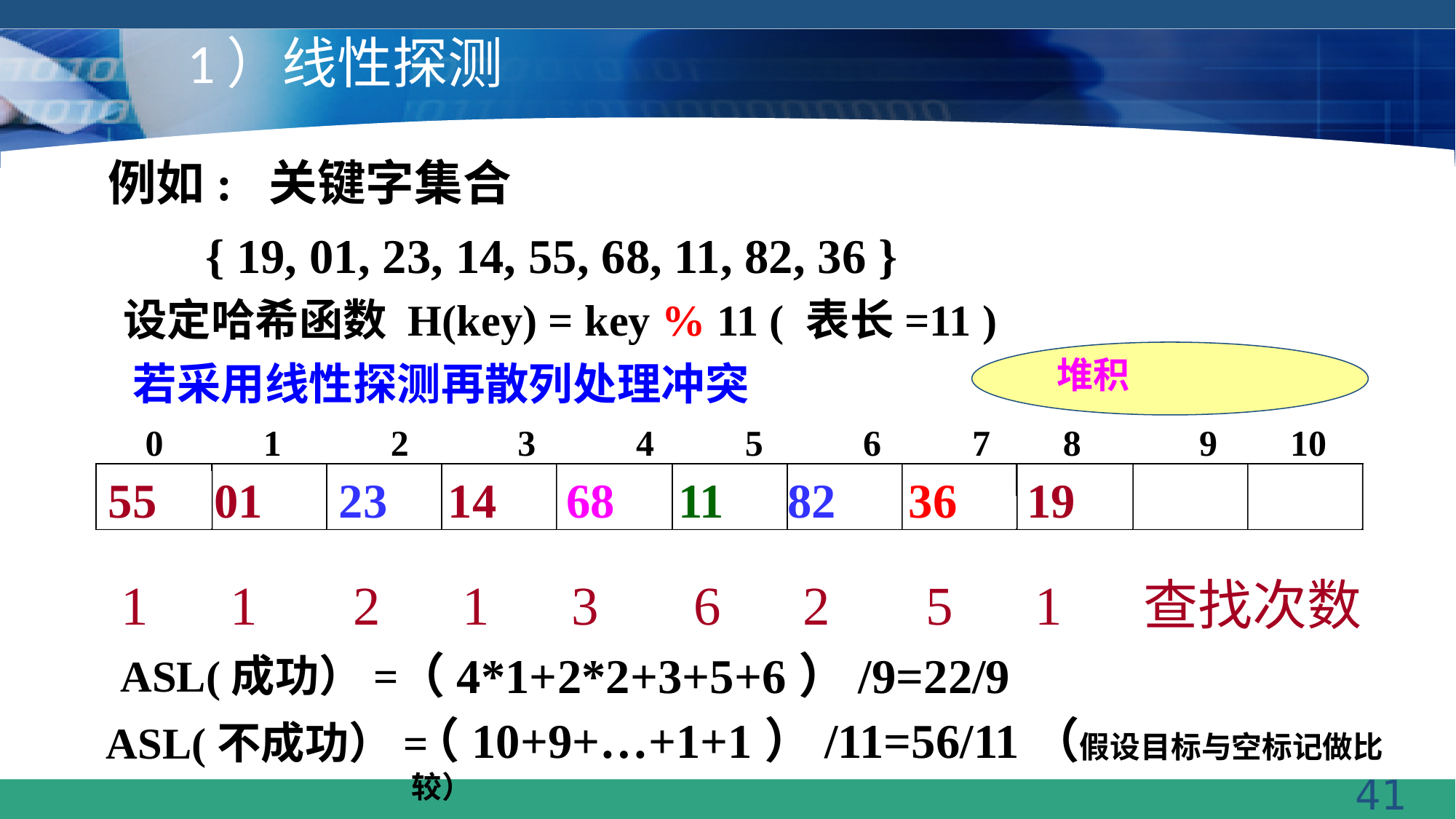

# 1）线性探测
例如:  关键字集合
        { 19, 01, 23, 14, 55, 68, 11, 82, 36 }
设定哈希函数 H(key) = key % 11 ( 表长=11 )

堆积
若采用线性探测再散列处理冲突
0           1            2            3           4          5           6          7        8             9        10

55
01
23
14
68
11
82
36
19
1      1       2      1      3       6      2       5      1     查找次数
（4*1+2*2+3+5+6）/9=22/9
ASL(成功）=
（10+9+…+1+1）/11=56/11（假设目标与空标记做比较）
ASL(不成功）=